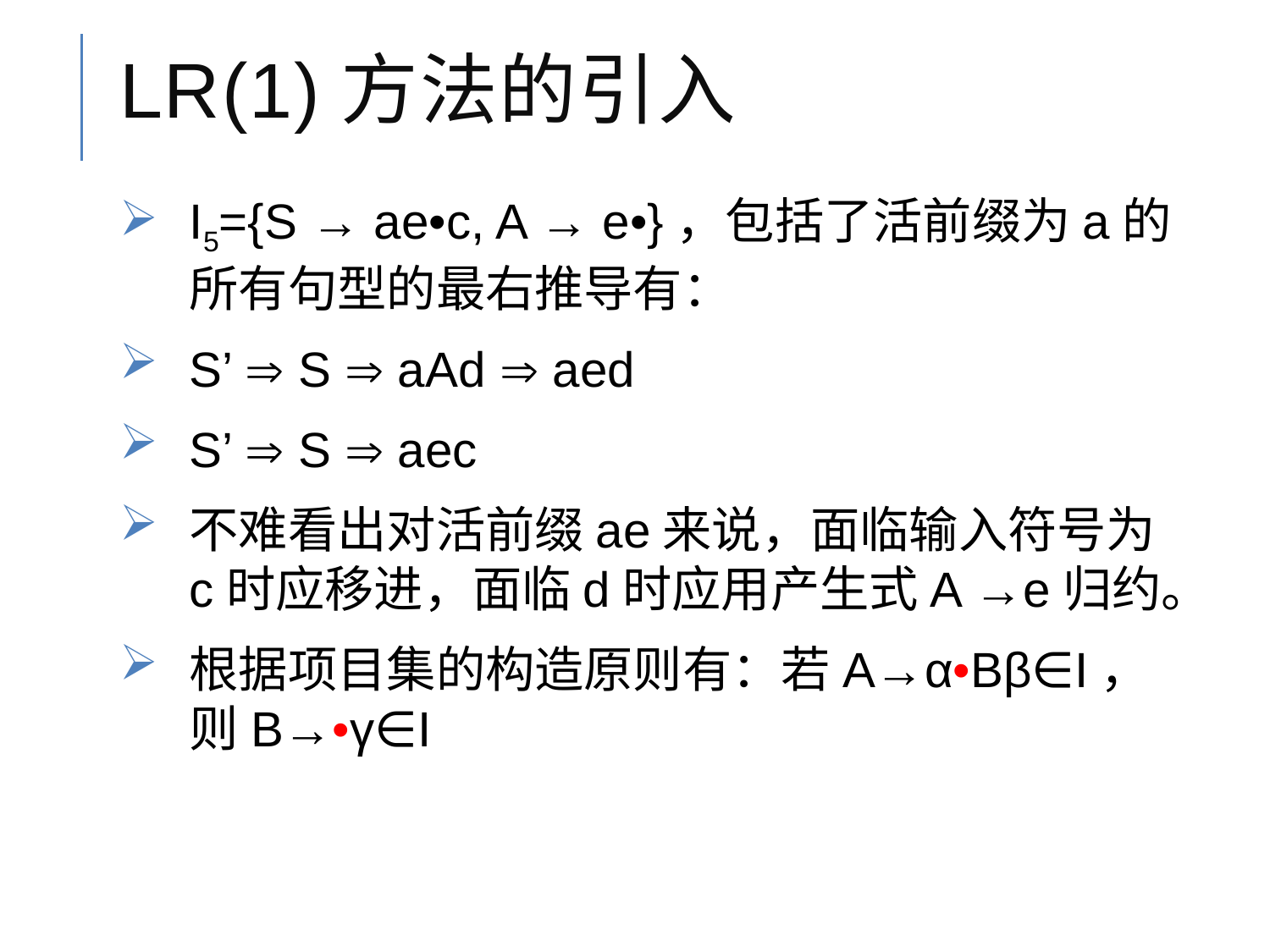

# LR(1)方法的引入
I5={S → ae•c, A → e•}，包括了活前缀为a的所有句型的最右推导有：
S’ ⇒ S ⇒ aAd ⇒ aed
S’ ⇒ S ⇒ aec
不难看出对活前缀ae来说，面临输入符号为c时应移进，面临d时应用产生式A →e归约。
根据项目集的构造原则有：若A→α•Bβ∈I，则B→•γ∈I

67